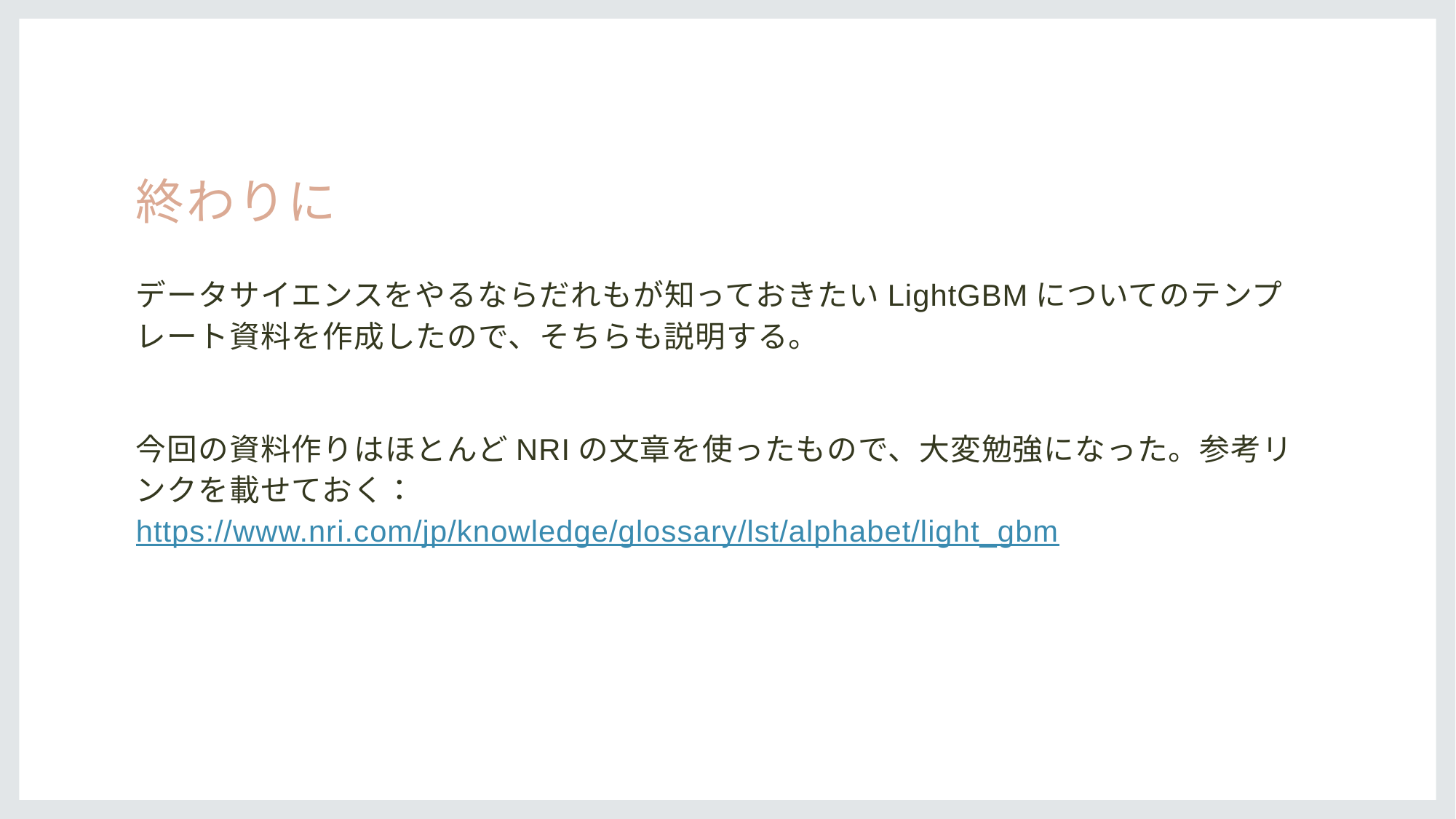

# 終わりに
データサイエンスをやるならだれもが知っておきたいLightGBMについてのテンプレート資料を作成したので、そちらも説明する。

今回の資料作りはほとんどNRIの文章を使ったもので、大変勉強になった。参考リンクを載せておく：https://www.nri.com/jp/knowledge/glossary/lst/alphabet/light_gbm